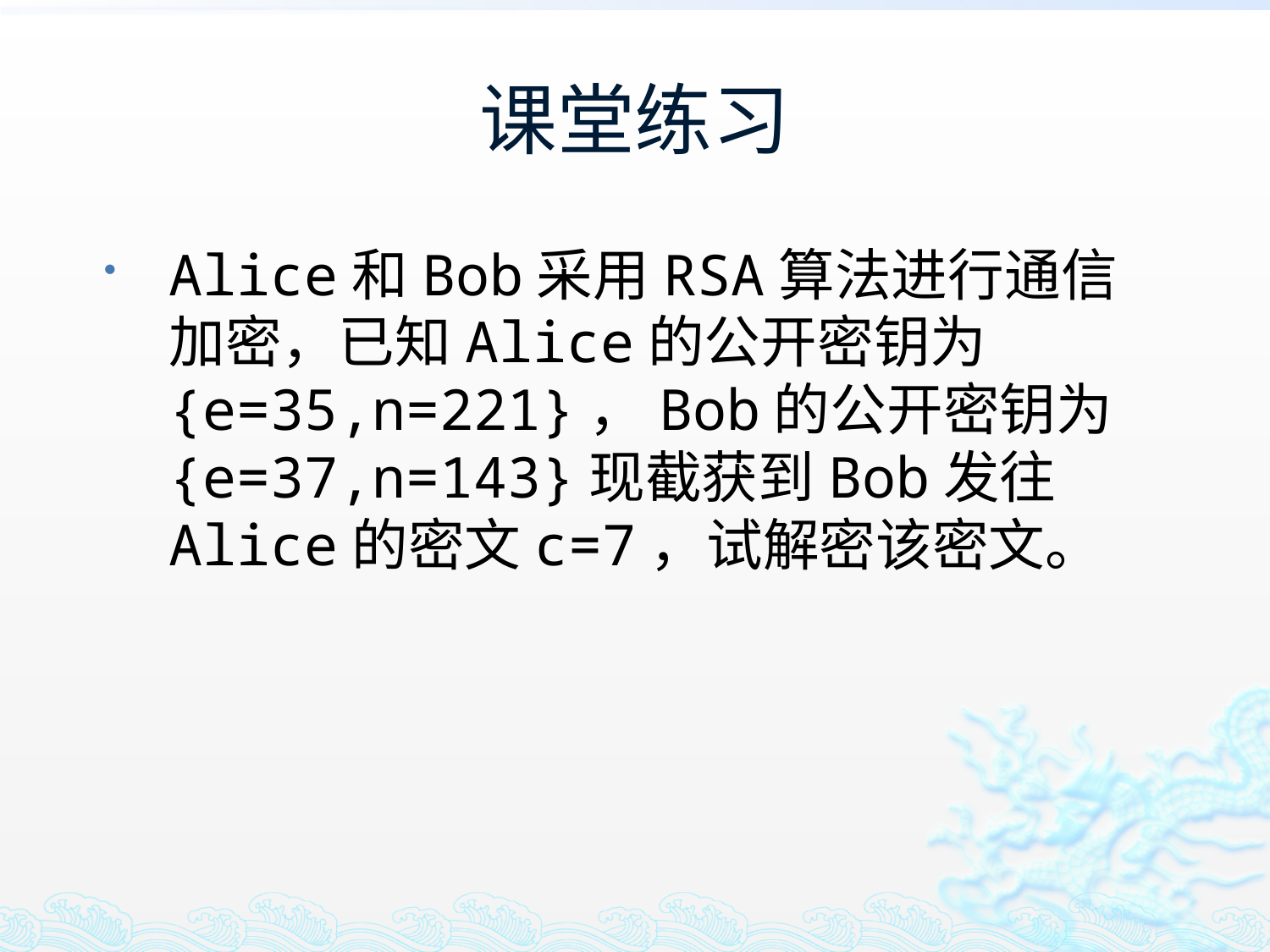

# 课堂练习
Alice和Bob采用RSA算法进行通信加密，已知Alice的公开密钥为{e=35,n=221}，Bob的公开密钥为{e=37,n=143}现截获到Bob发往Alice的密文c=7，试解密该密文。